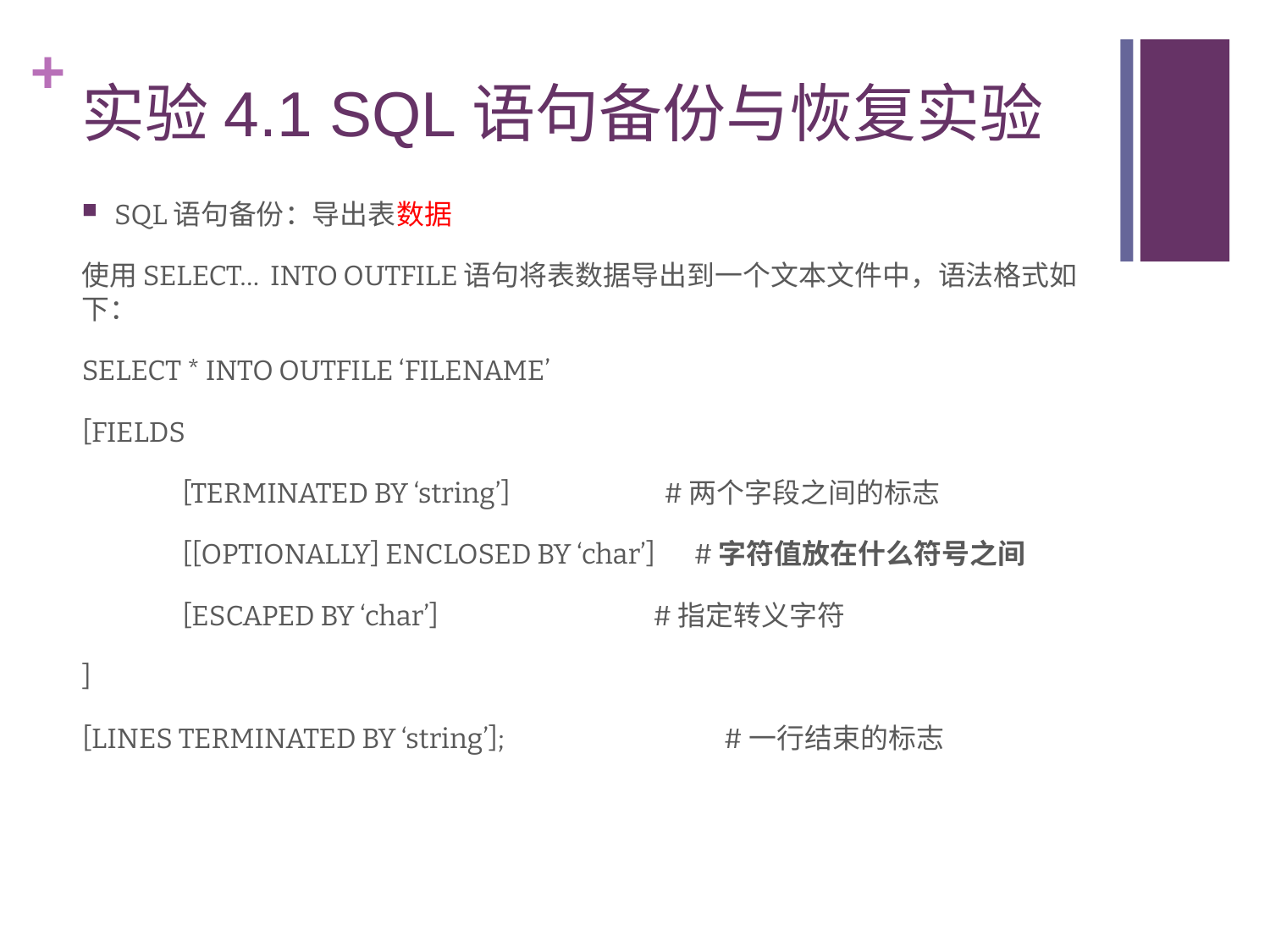

# 实验4.1 SQL语句备份与恢复实验
SQL语句备份：导出表数据
使用SELECT…  INTO OUTFILE语句将表数据导出到一个文本文件中，语法格式如下：
SELECT * INTO OUTFILE ‘FILENAME’
[FIELDS
	[TERMINATED BY ‘string’]                            #两个字段之间的标志
	[[OPTIONALLY] ENCLOSED BY ‘char’]       #字符值放在什么符号之间
	[ESCAPED BY ‘char’]                                       #指定转义字符
]
[LINES TERMINATED BY ‘string’];                                        #一行结束的标志